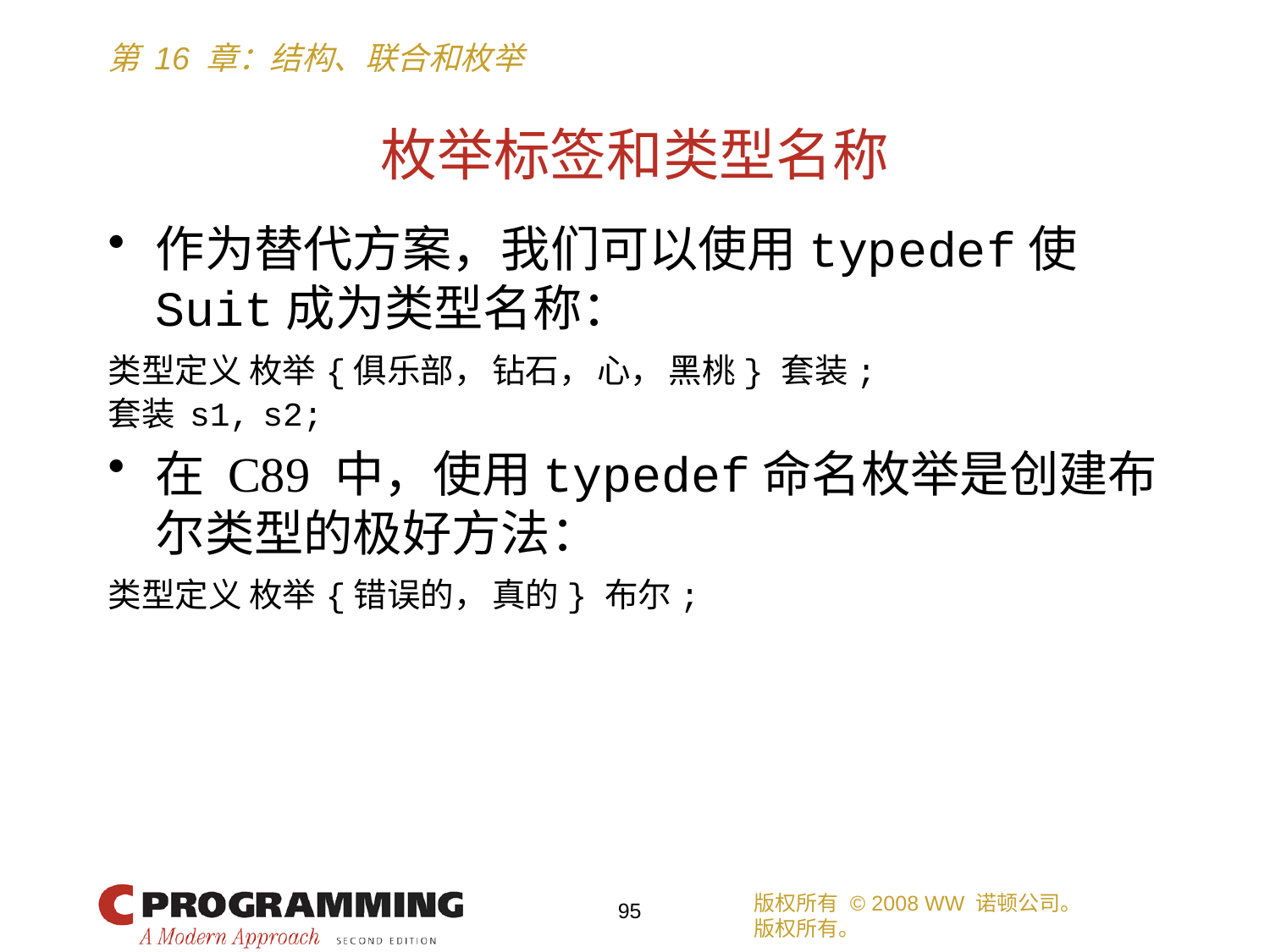

# 枚举标签和类型名称
作为替代方案，我们可以使用typedef使Suit成为类型名称：
类型定义 枚举 {俱乐部， 钻石， 心， 黑桃} 套装;
套装 s1, s2;
在 C89 中，使用typedef命名枚举是创建布尔类型的极好方法：
类型定义 枚举 {错误的， 真的} 布尔;

版权所有 © 2008 WW 诺顿公司。
版权所有。
95